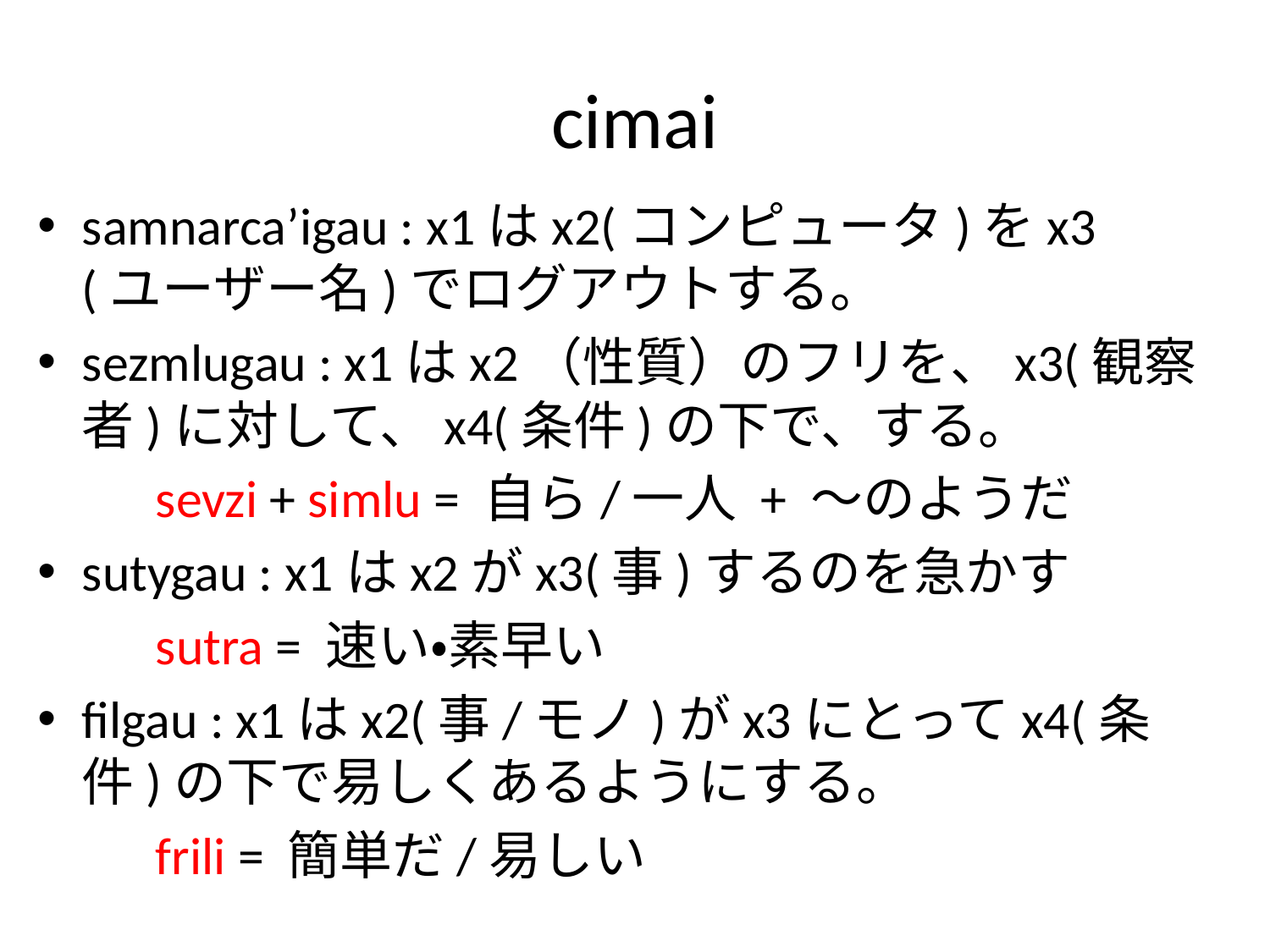

# cimai
samnarca’igau : x1はx2(コンピュータ)をx3(ユーザー名)でログアウトする。
sezmlugau : x1はx2（性質）のフリを、x3(観察者)に対して、x4(条件)の下で、する。
	sevzi + simlu = 自ら/一人 + ～のようだ
sutygau : x1はx2がx3(事)するのを急かす
	sutra = 速い・素早い
filgau : x1はx2(事/モノ)がx3にとってx4(条件)の下で易しくあるようにする。
	frili = 簡単だ/易しい